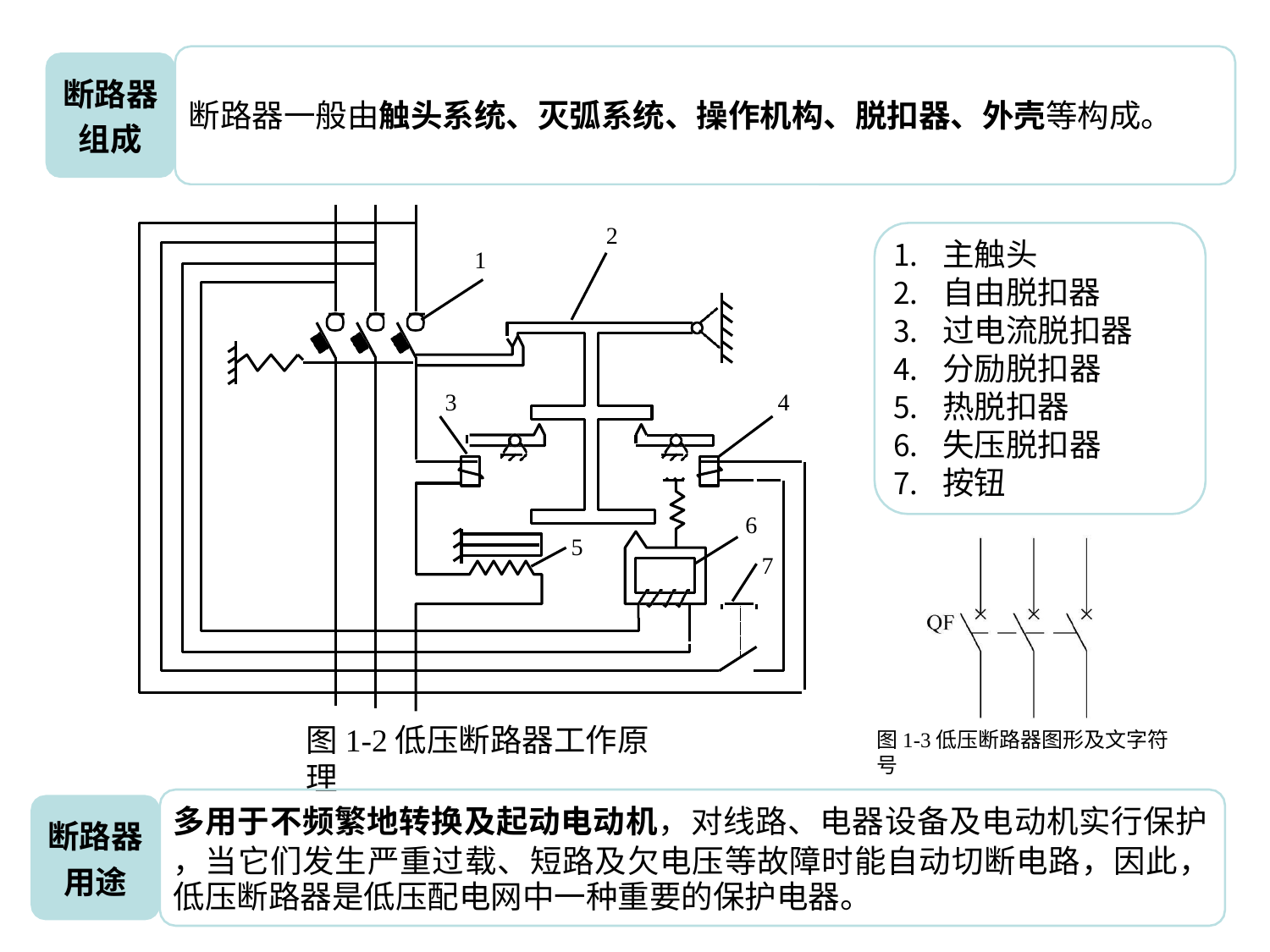

断路器
组成
# 断路器一般由触头系统、灭弧系统、操作机构、脱扣器、外壳等构成。

2
2
1

3	4

6
5
7

主触头
自由脱扣器
过电流脱扣器
分励脱扣器
热脱扣器
失压脱扣器
按钮

1

3
4

6

5

7

图1-2低压断路器工作原理

图1-3低压断路器图形及文字符号

多用于不频繁地转换及起动电动机，对线路、电器设备及电动机实行保护
，当它们发生严重过载、短路及欠电压等故障时能自动切断电路，因此， 低压断路器是低压配电网中一种重要的保护电器。
断路器 用途